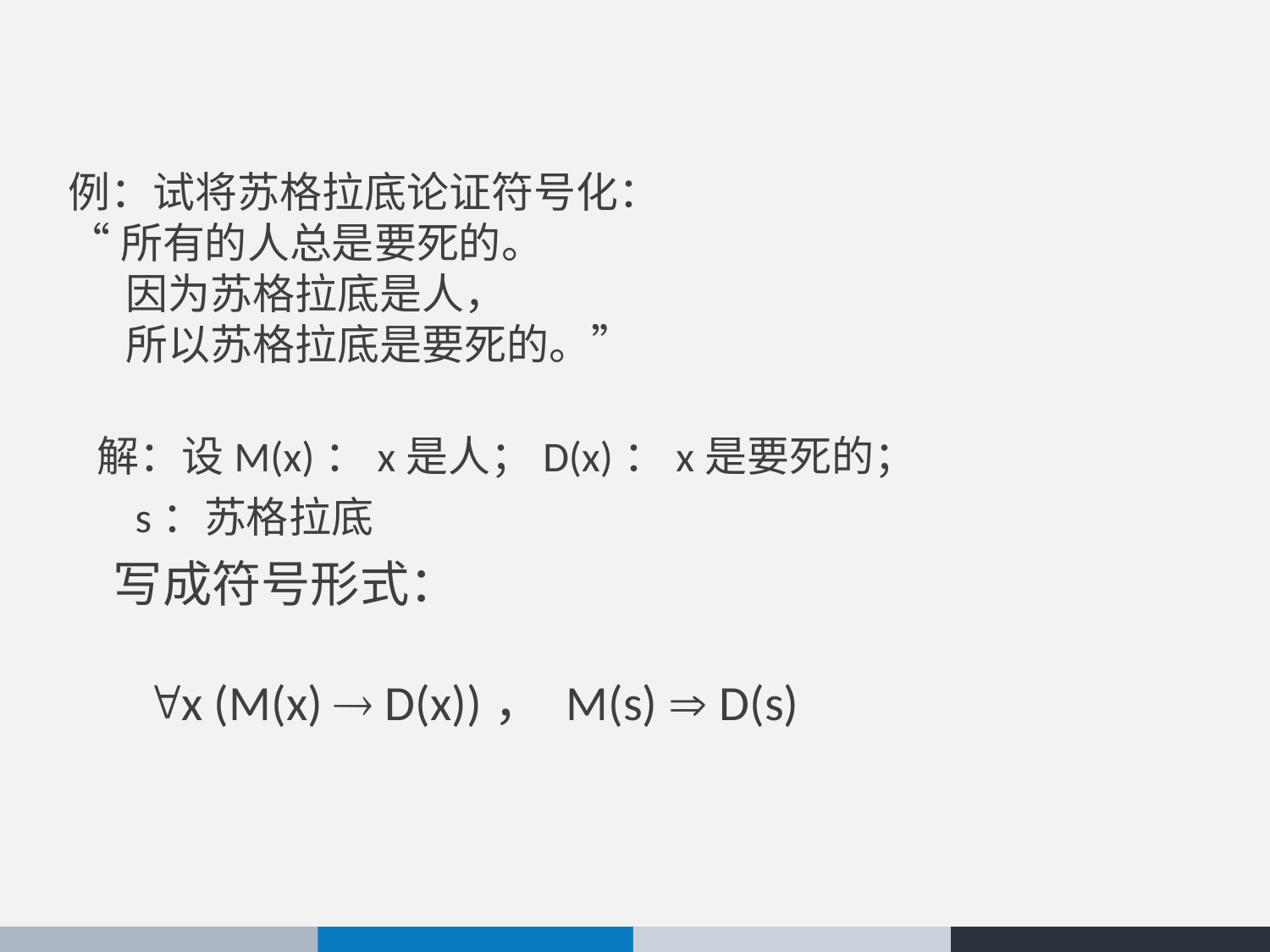

例：试将苏格拉底论证符号化：
“所有的人总是要死的。
     因为苏格拉底是人，
     所以苏格拉底是要死的。”

  解：设M(x)：x是人；D(x)：x是要死的；
      s：苏格拉底
   写成符号形式：

       ∀x (M(x) → D(x))， M(s) ⇒ D(s)